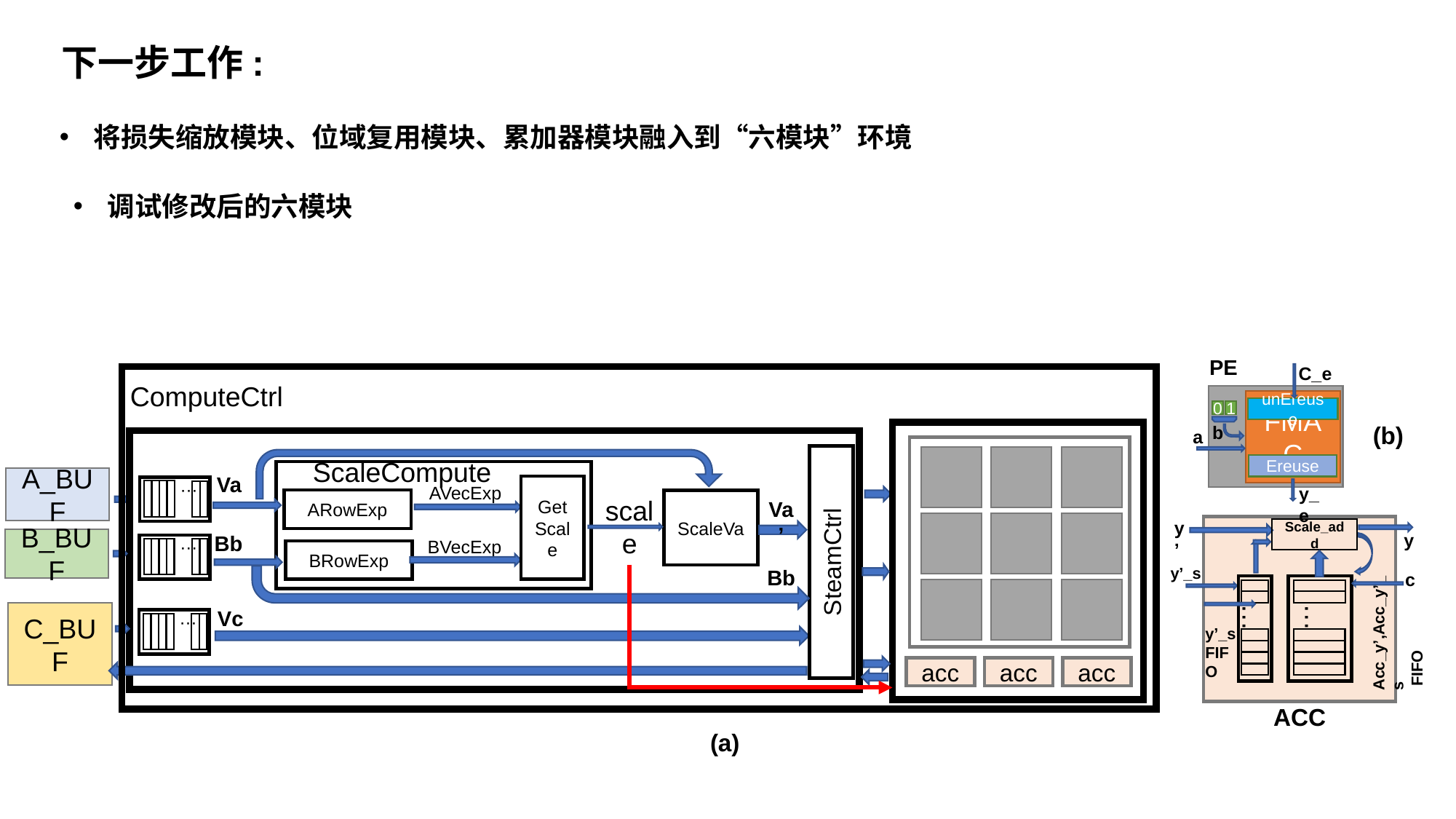

下一步工作:
将损失缩放模块、位域复用模块、累加器模块融入到“六模块”环境
调试修改后的六模块
PE
C_e

FMAC
unEreuse
0
1
b

a

Ereuse
y_e

ComputeCtrl

acc
acc
acc
SteamCtrl

ScaleCompute

…

Va
A_BUF

AVecExp
Get
Scale

scale
ARowExp
ScaleVa
Va’

…

Bb

B_BUF
BVecExp
BRowExp

Bb

…

Vc
C_BUF

(b)

y’

Scale_add
y

y’_s
c

…

…

Acc_y’,Acc_y’_s
 FIFO
y’_s
FIFO
ACC
(a)